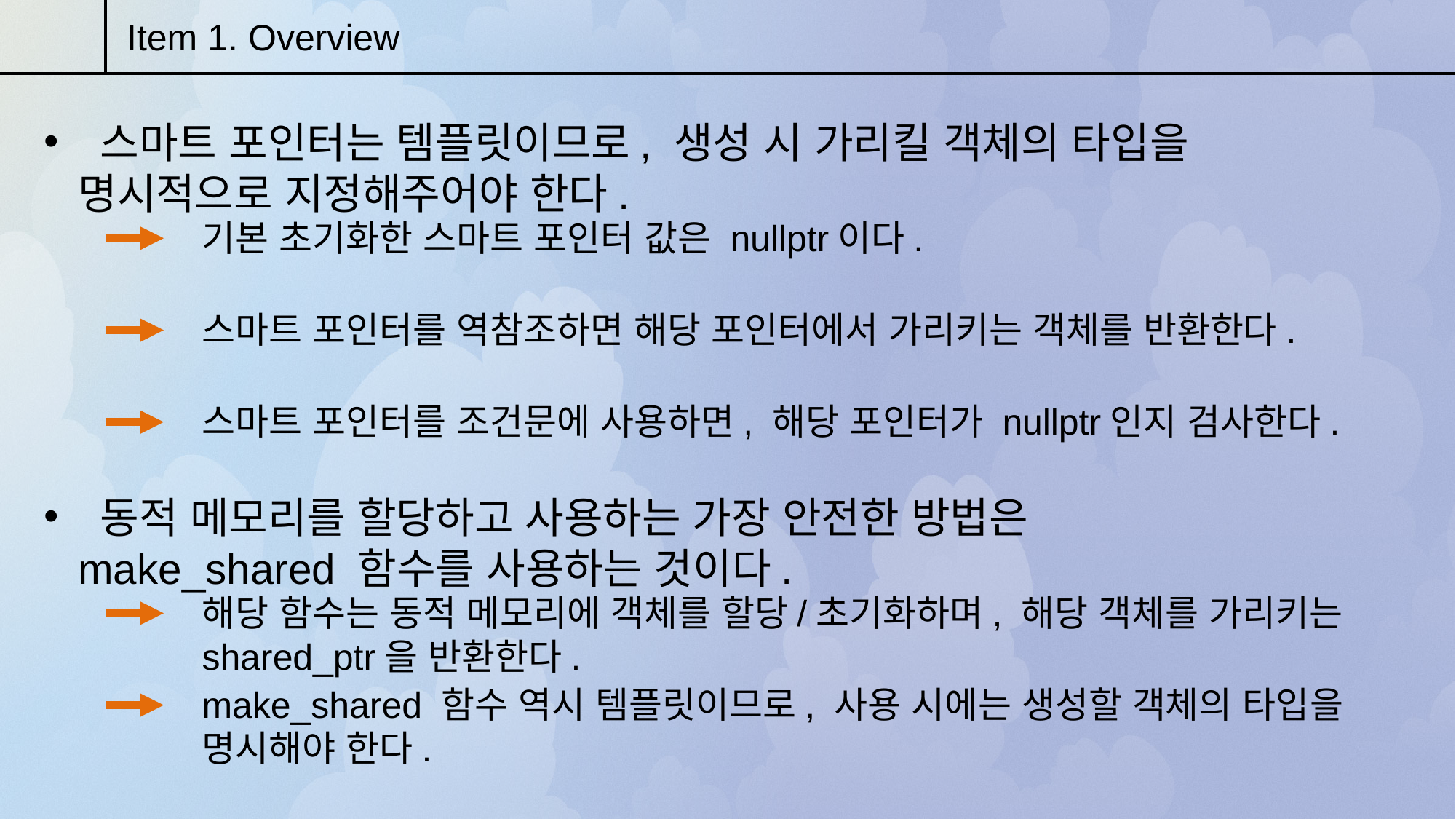

Item 1. Overview
 스마트 포인터는 템플릿이므로, 생성 시 가리킬 객체의 타입을 명시적으로 지정해주어야 한다.
기본 초기화한 스마트 포인터 값은 nullptr이다.
스마트 포인터를 역참조하면 해당 포인터에서 가리키는 객체를 반환한다.
스마트 포인터를 조건문에 사용하면, 해당 포인터가 nullptr인지 검사한다.
 동적 메모리를 할당하고 사용하는 가장 안전한 방법은 make_shared 함수를 사용하는 것이다.
해당 함수는 동적 메모리에 객체를 할당/초기화하며, 해당 객체를 가리키는 shared_ptr을 반환한다.
make_shared 함수 역시 템플릿이므로, 사용 시에는 생성할 객체의 타입을 명시해야 한다.